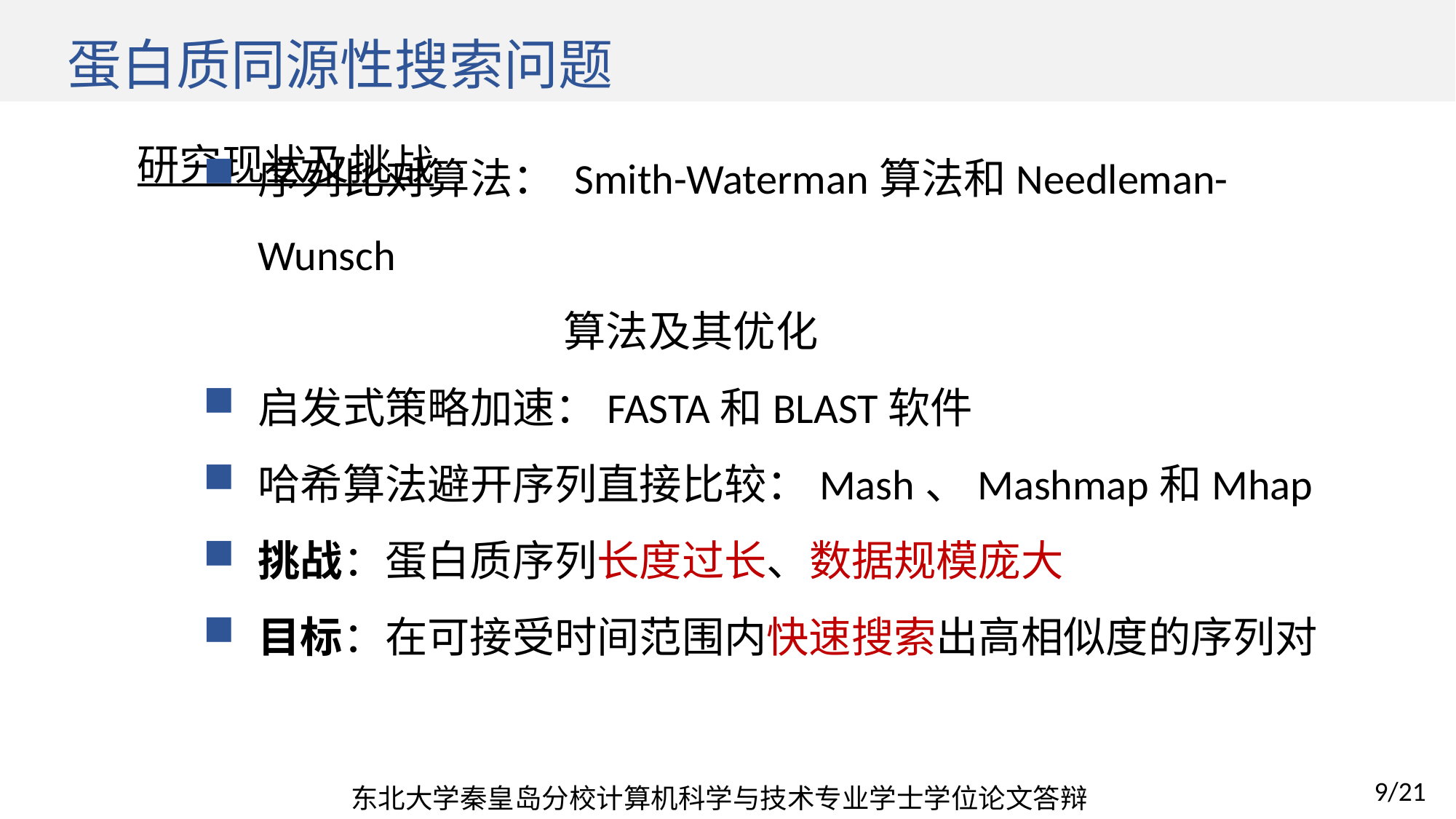

# 蛋白质同源性搜索问题
研究现状及挑战
序列比对算法： Smith-Waterman算法和Needleman-Wunsch
                                     算法及其优化
启发式策略加速：FASTA和BLAST软件
哈希算法避开序列直接比较：Mash、Mashmap和Mhap
挑战：蛋白质序列长度过长、数据规模庞大
目标：在可接受时间范围内快速搜索出高相似度的序列对
东北大学秦皇岛分校计算机科学与技术专业学士学位论文答辩
9/21